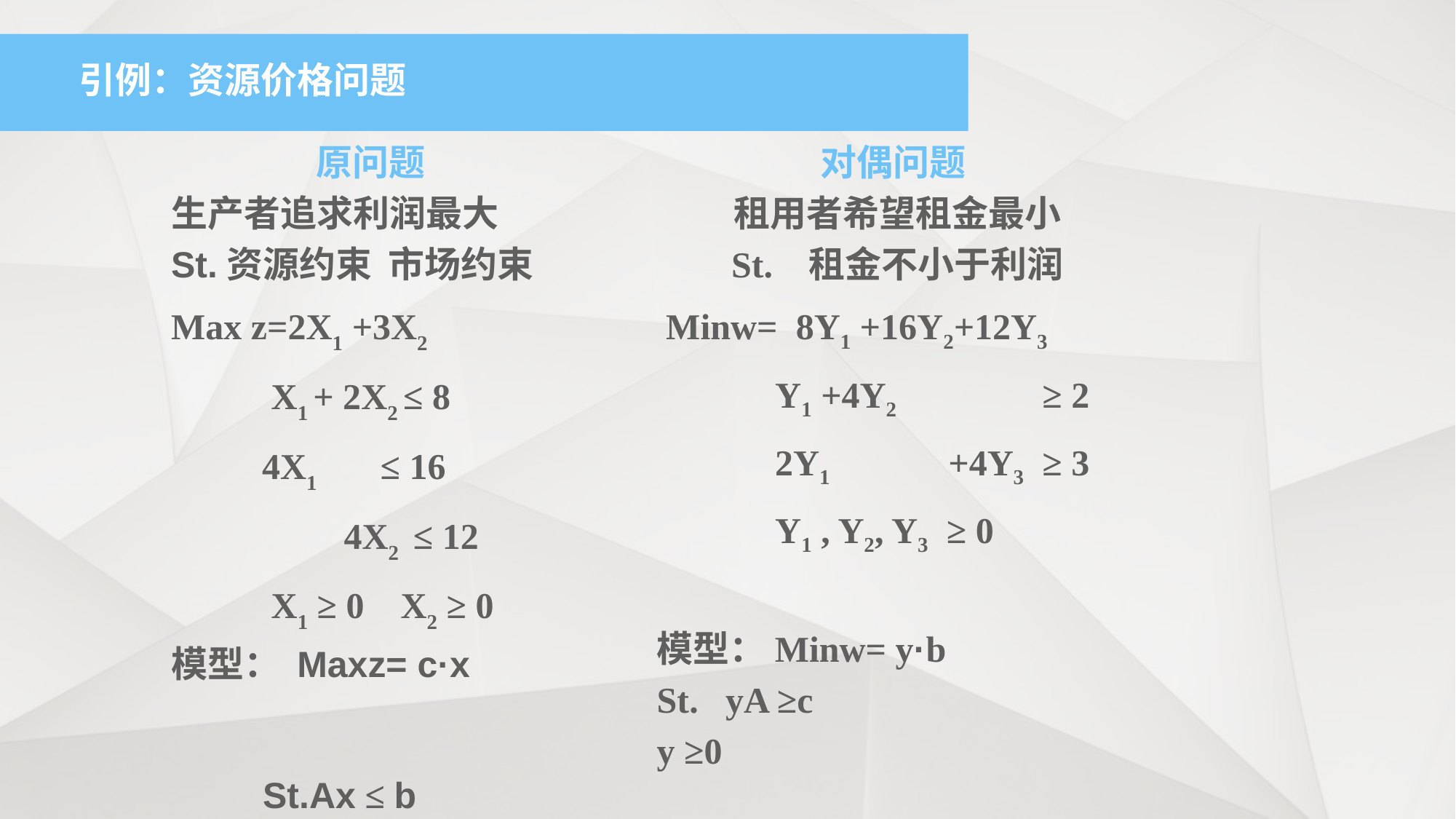

引例：资源价格问题
对偶问题
租用者希望租金最小
St.   租金不小于利润
 Minw=  8Y1 +16Y2+12Y3
             Y1 +4Y2                ≥ 2
             2Y1             +4Y3  ≥ 3
             Y1 , Y2, Y3  ≥ 0

模型：Minw= y·b
St.   yA ≥c
y ≥0
原问题
生产者追求利润最大
St.资源约束  市场约束
Max z=2X1 +3X2
           X1 + 2X2 ≤ 8
          4X1            ≤ 16
                   4X2  ≤ 12
           X1 ≥ 0    X2 ≥ 0
模型： Maxz= c·x
     St.Ax ≤ b
         x ≥ 0